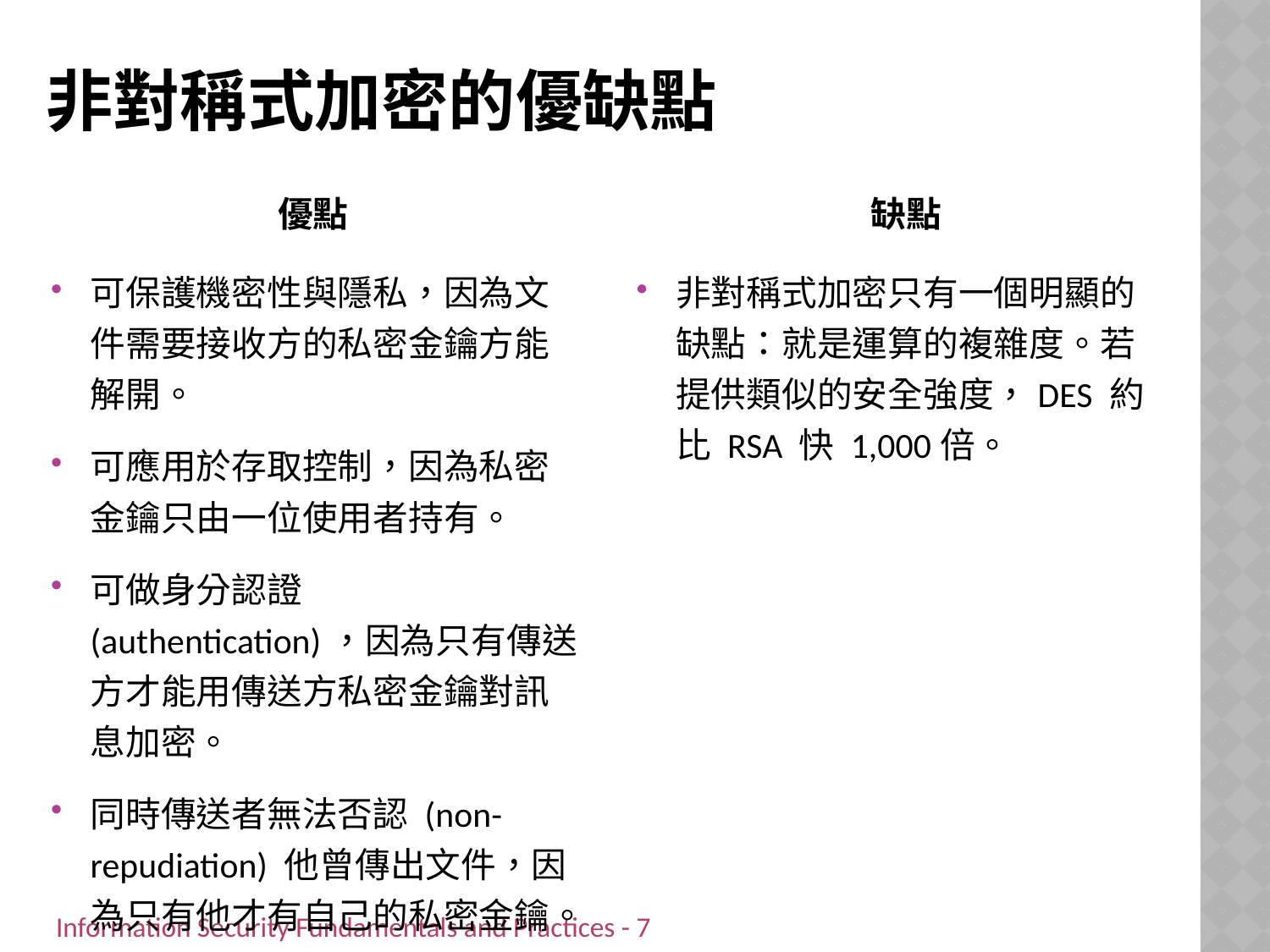

# 非對稱式加密的優缺點
優點
缺點
可保護機密性與隱私，因為文件需要接收方的私密金鑰方能解開。
可應用於存取控制，因為私密金鑰只由一位使用者持有。
可做身分認證 (authentication)，因為只有傳送方才能用傳送方私密金鑰對訊息加密。
同時傳送者無法否認 (non-repudiation) 他曾傳出文件，因為只有他才有自己的私密金鑰。
非對稱式加密只有一個明顯的缺點：就是運算的複雜度。若提供類似的安全強度，DES 約比 RSA 快 1,000倍。